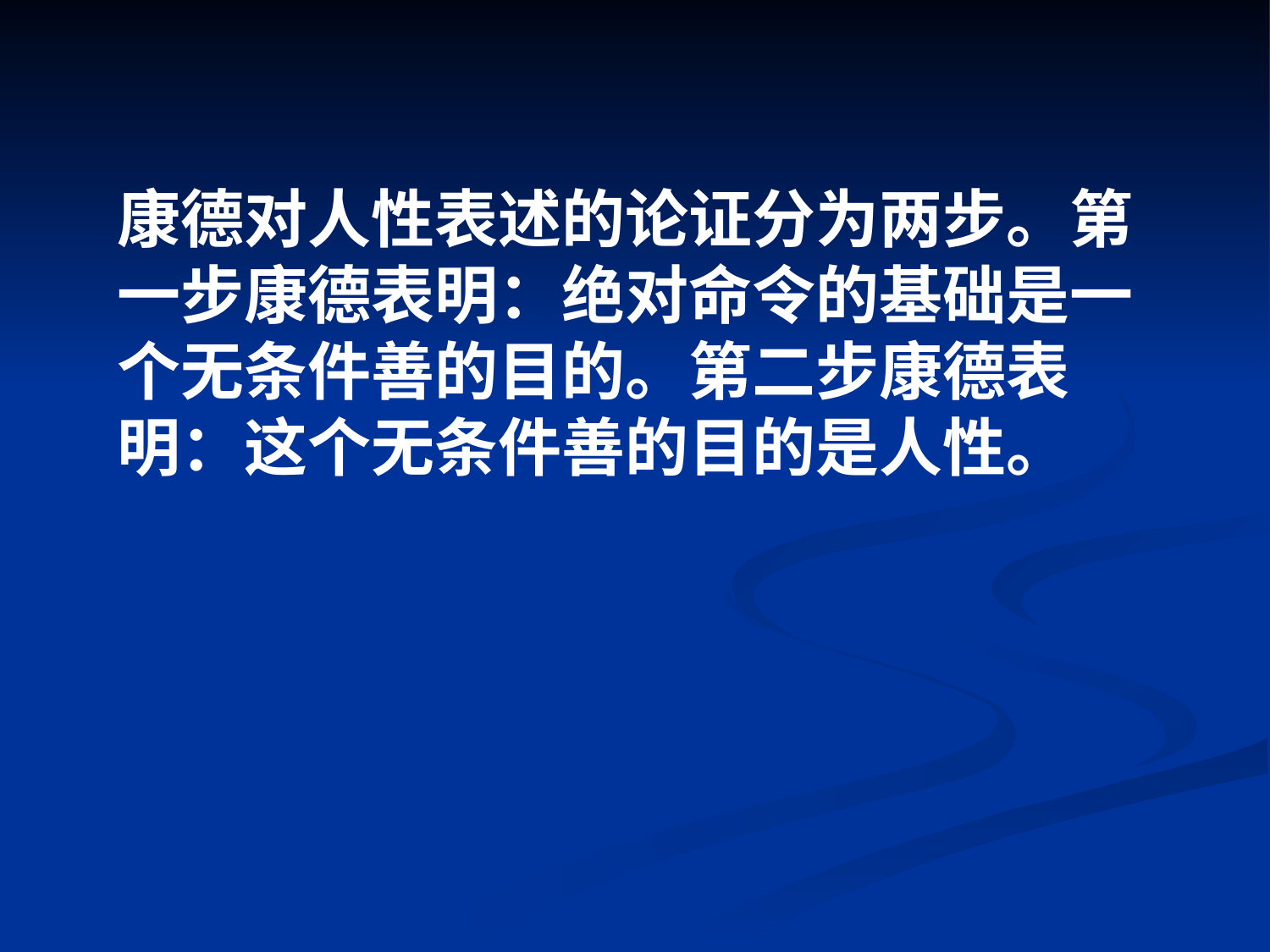

康德对人性表述的论证分为两步。第一步康德表明：绝对命令的基础是一个无条件善的目的。第二步康德表明：这个无条件善的目的是人性。